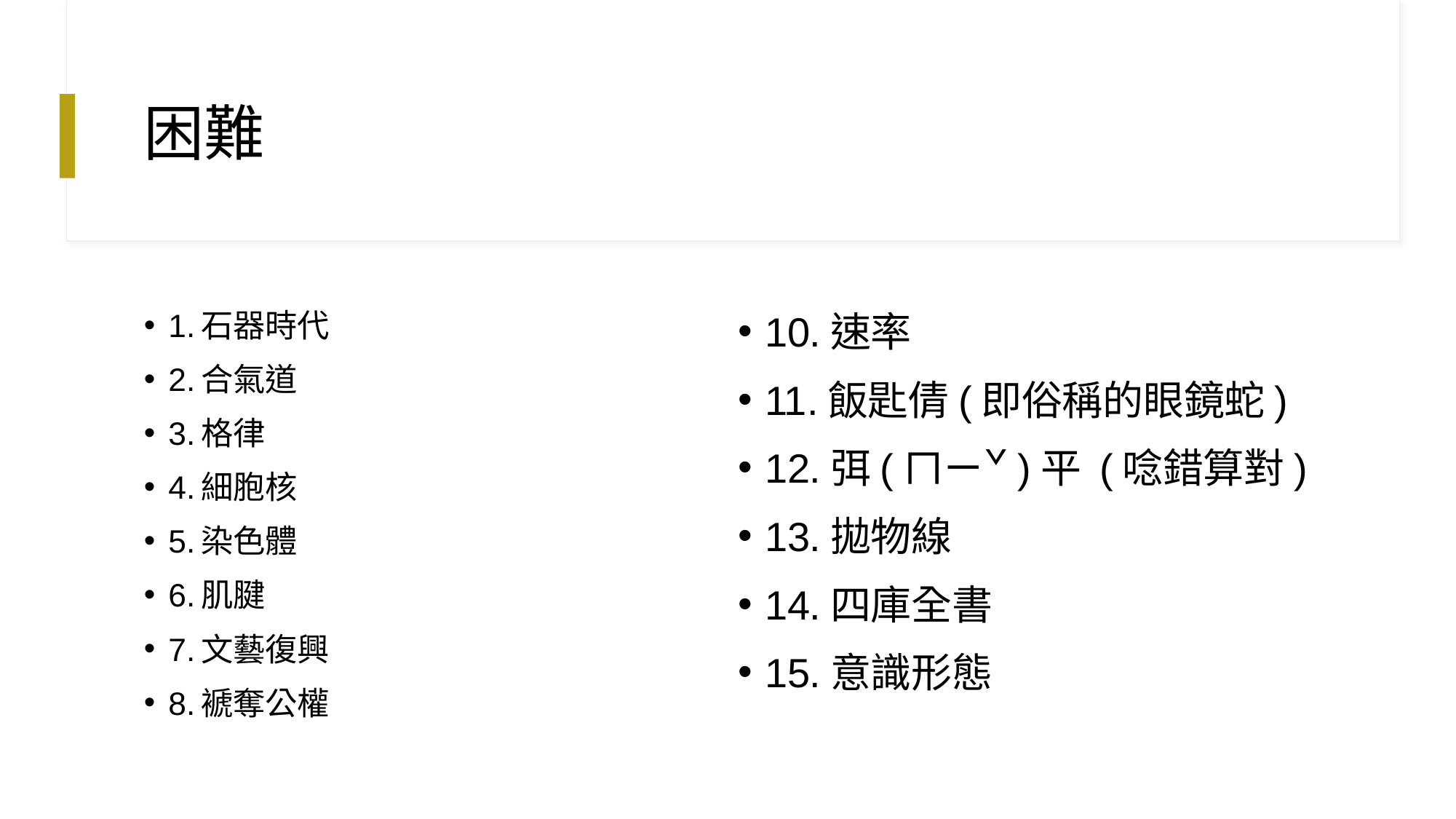

# 困難
1.石器時代
2.合氣道
3.格律
4.細胞核
5.染色體
6.肌腱
7.文藝復興
8.褫奪公權
10.速率
11.飯匙倩(即俗稱的眼鏡蛇)
12.弭(ㄇㄧˇ)平 (唸錯算對)
13.拋物線
14.四庫全書
15.意識形態